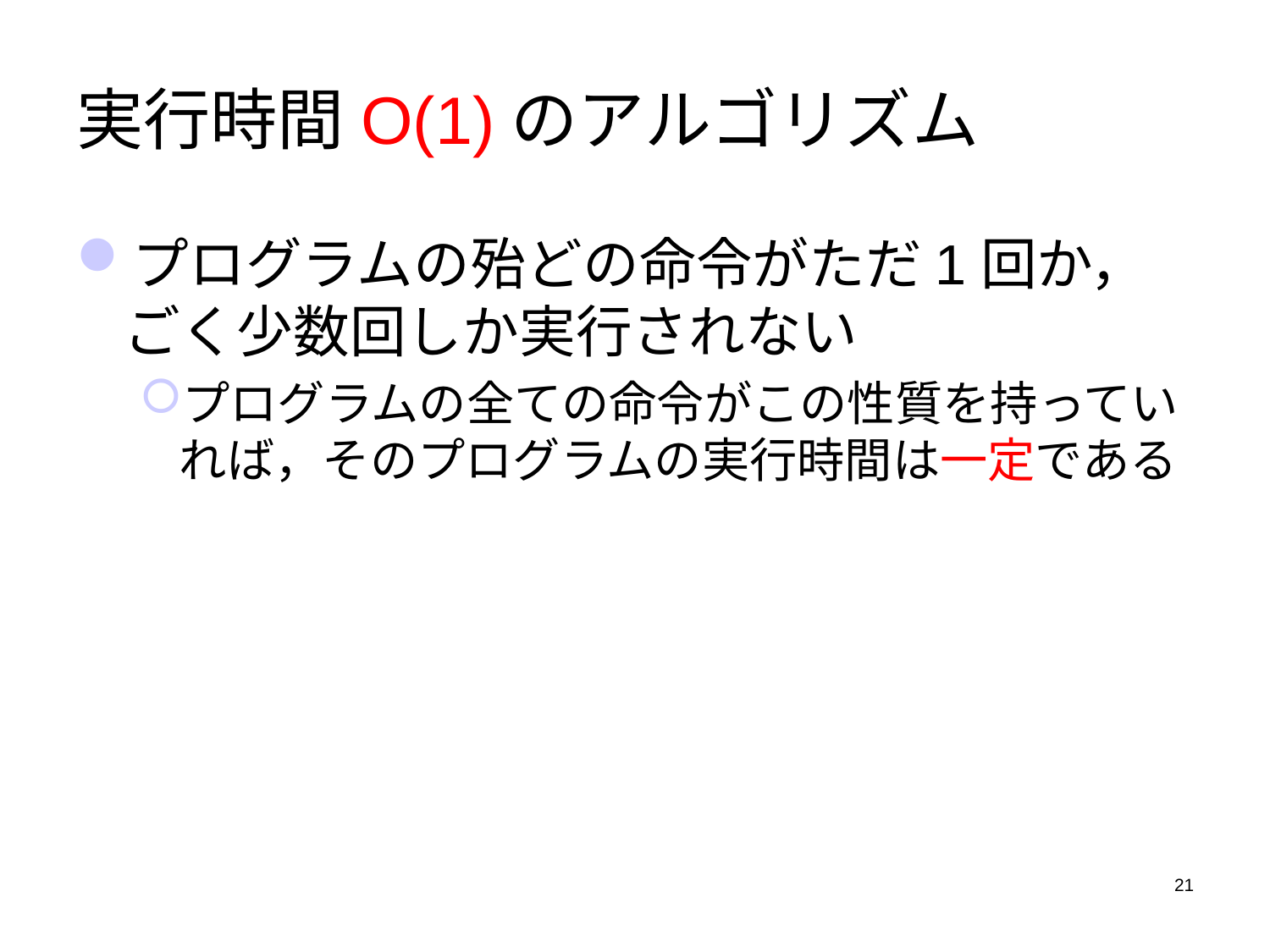

# 実行時間O(1)のアルゴリズム
プログラムの殆どの命令がただ1回か，ごく少数回しか実行されない
プログラムの全ての命令がこの性質を持っていれば，そのプログラムの実行時間は一定である

21